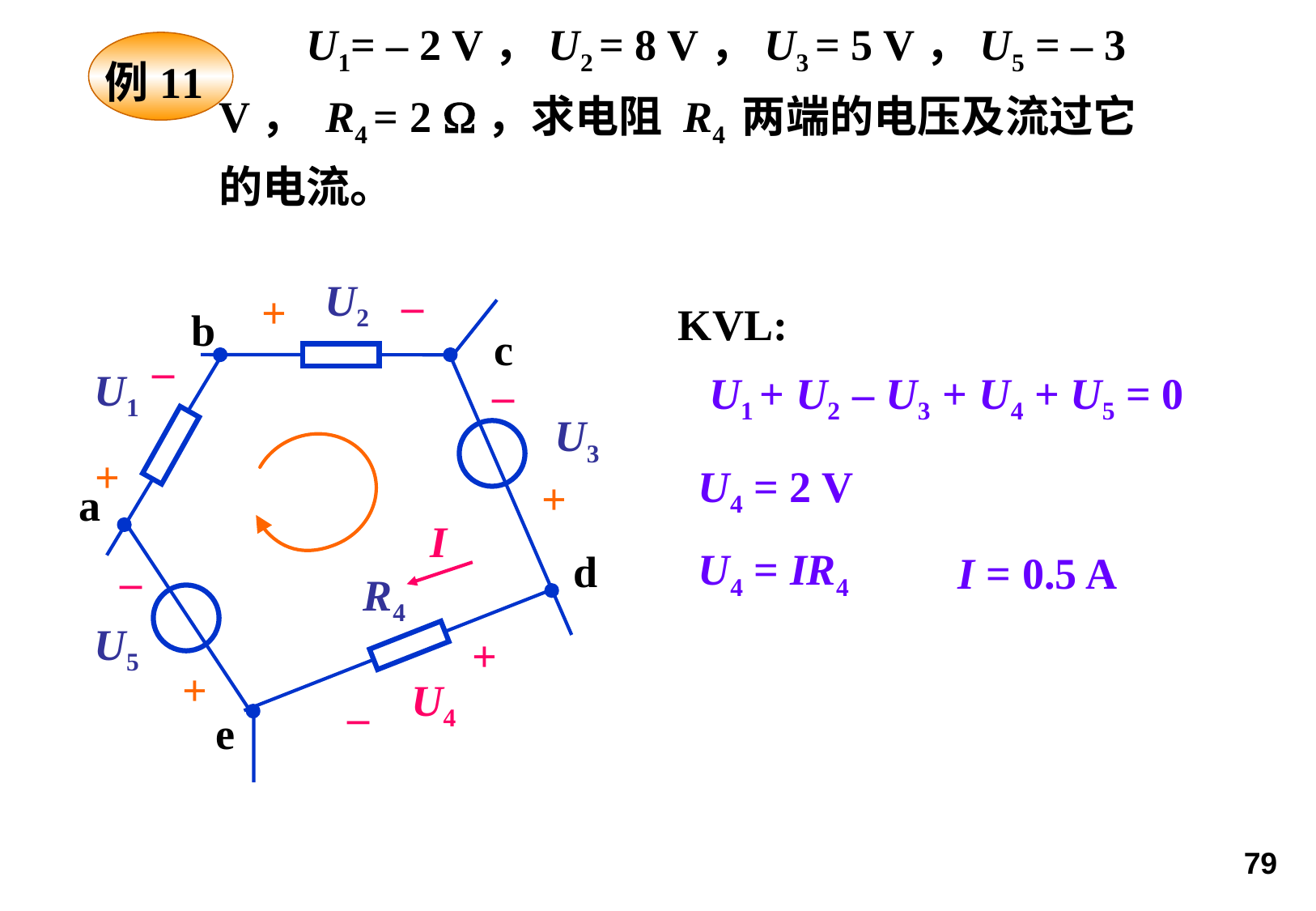

例11
        U1= – 2 V，U2 = 8 V，U3 = 5 V，U5 = – 3 V， R4 = 2 Ω，求电阻 R4 两端的电压及流过它的电流。

U2
–
+
b

c
–

U1
–
U3

+

+
a

d
–
R4

U5

+
e

KVL:
U1 + U2  – U3  + U4 + U5 = 0

U4 = 2 V
I

U4 = IR4
I = 0.5 A
+
U4
–